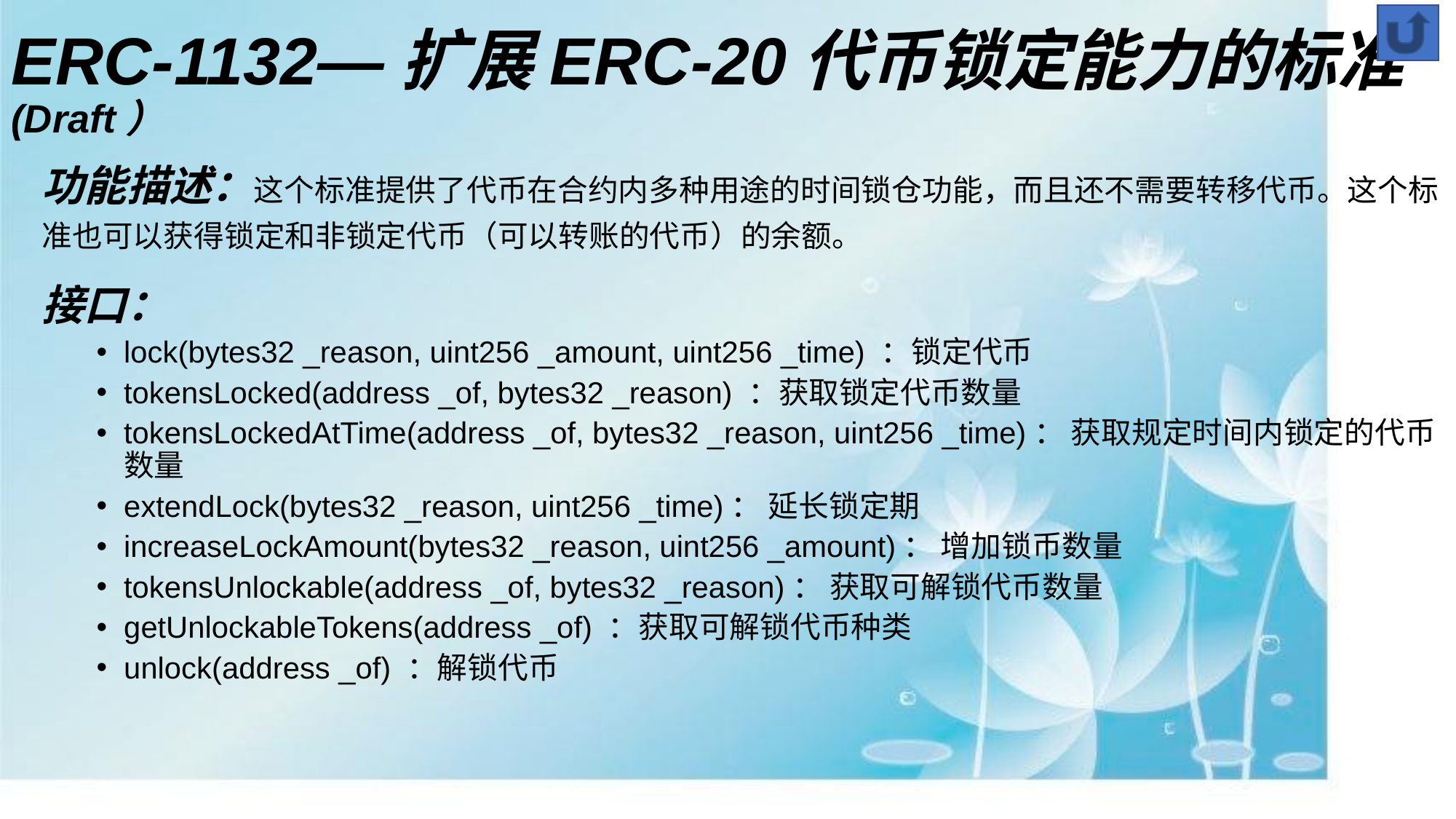

# ERC-1132—扩展ERC-20代币锁定能力的标准 (Draft）

功能描述：这个标准提供了代币在合约内多种用途的时间锁仓功能，而且还不需要转移代币。这个标准也可以获得锁定和非锁定代币（可以转账的代币）的余额。
接口：
lock(bytes32 _reason, uint256 _amount, uint256 _time) ：锁定代币
tokensLocked(address _of, bytes32 _reason) ：获取锁定代币数量
tokensLockedAtTime(address _of, bytes32 _reason, uint256 _time)： 获取规定时间内锁定的代币数量
extendLock(bytes32 _reason, uint256 _time)： 延长锁定期
increaseLockAmount(bytes32 _reason, uint256 _amount)： 增加锁币数量
tokensUnlockable(address _of, bytes32 _reason)： 获取可解锁代币数量
getUnlockableTokens(address _of) ：获取可解锁代币种类
unlock(address _of) ：解锁代币